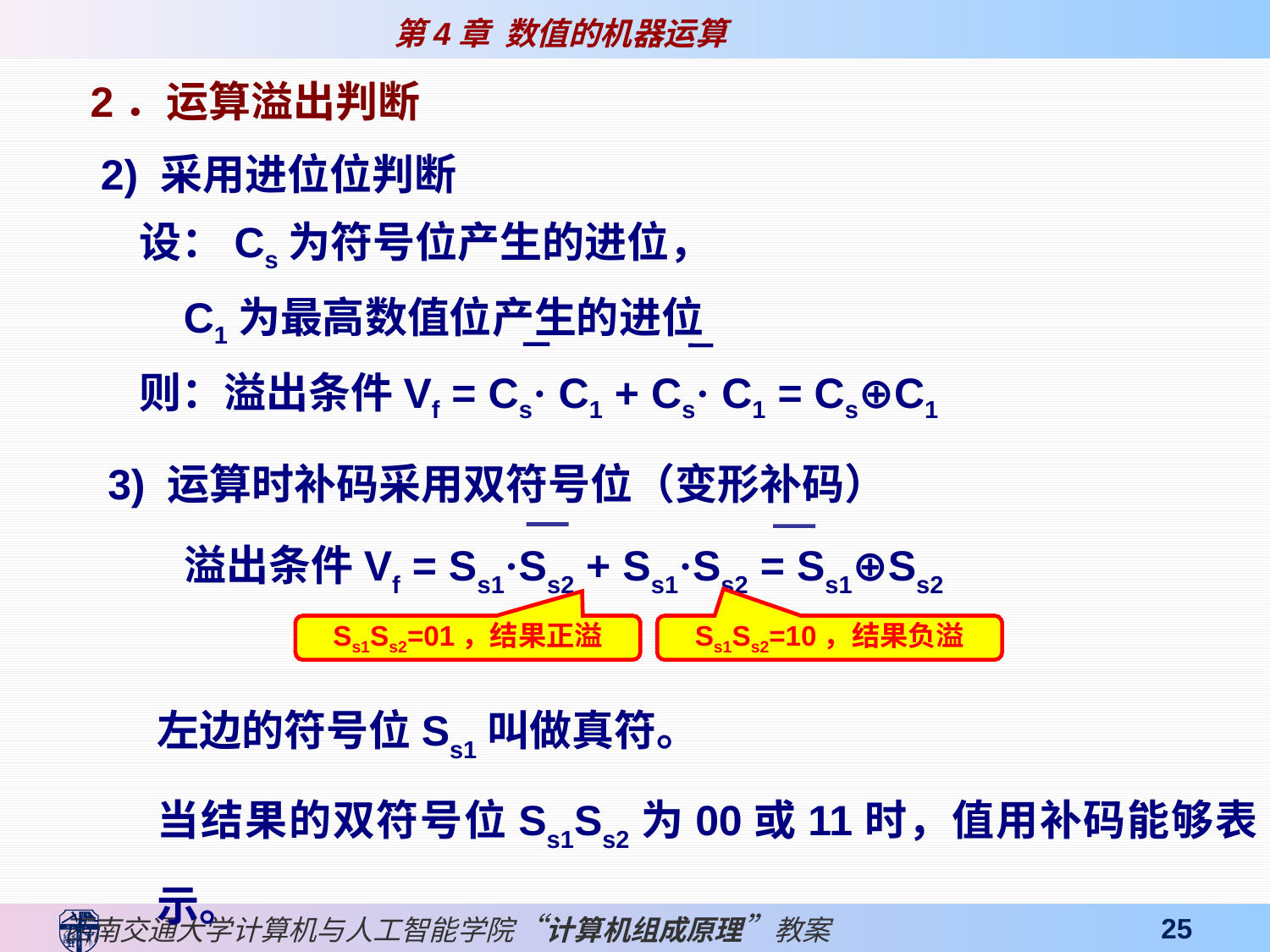

2．运算溢出判断
2) 采用进位位判断
   设：Cs为符号位产生的进位，
       C1为最高数值位产生的进位
   则：溢出条件Vf = Cs· C1 + Cs· C1 = Cs⊕C1

3) 运算时补码采用双符号位（变形补码）
       溢出条件Vf = Ss1·Ss2 + Ss1·Ss2 = Ss1⊕Ss2

Ss1Ss2=01，结果正溢
Ss1Ss2=10，结果负溢
左边的符号位Ss1叫做真符。
当结果的双符号位Ss1Ss2为00或11时，值用补码能够表示。